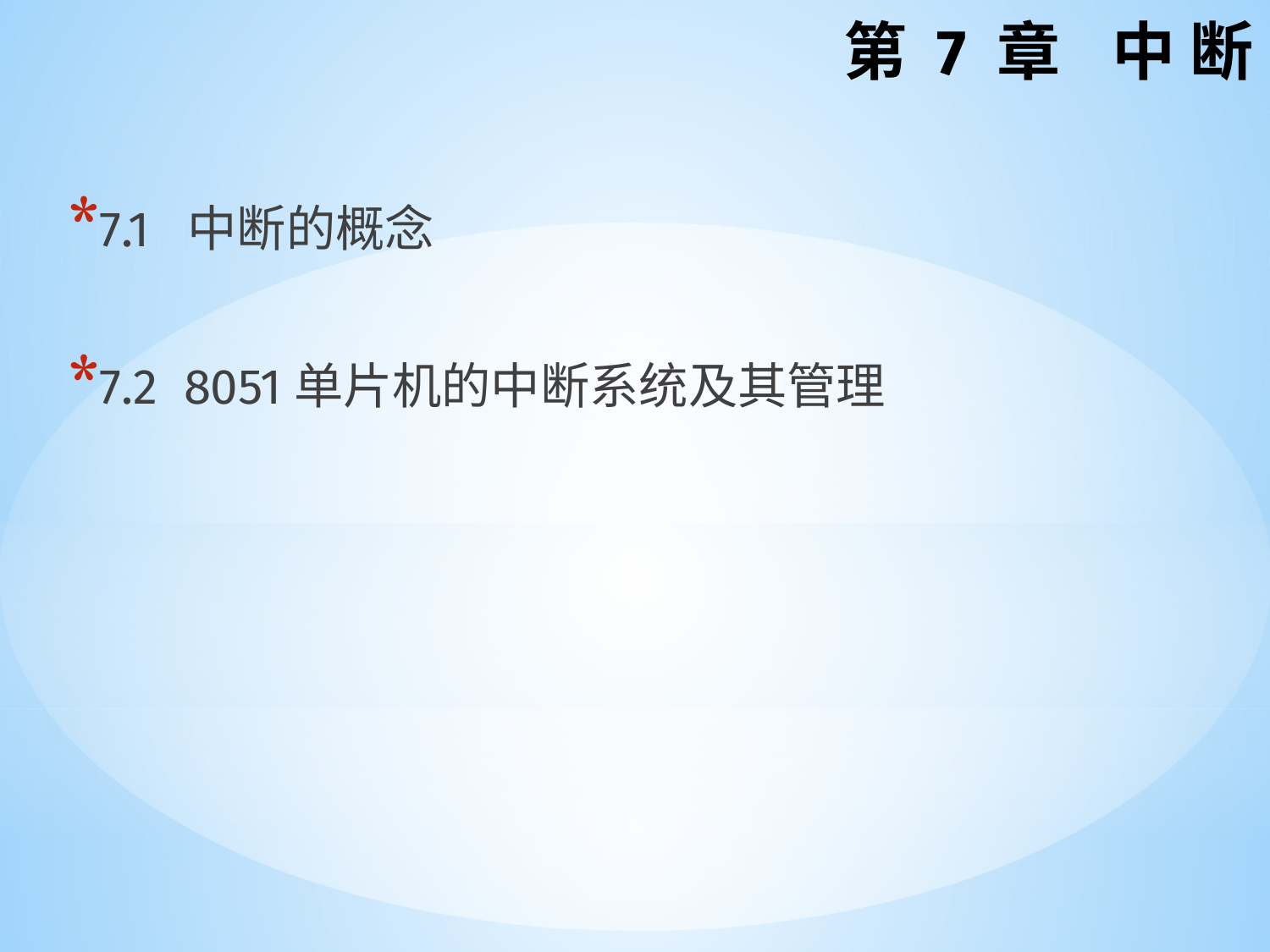

# 第 7 章	 中 断
7.1  中断的概念
7.2  8051单片机的中断系统及其管理